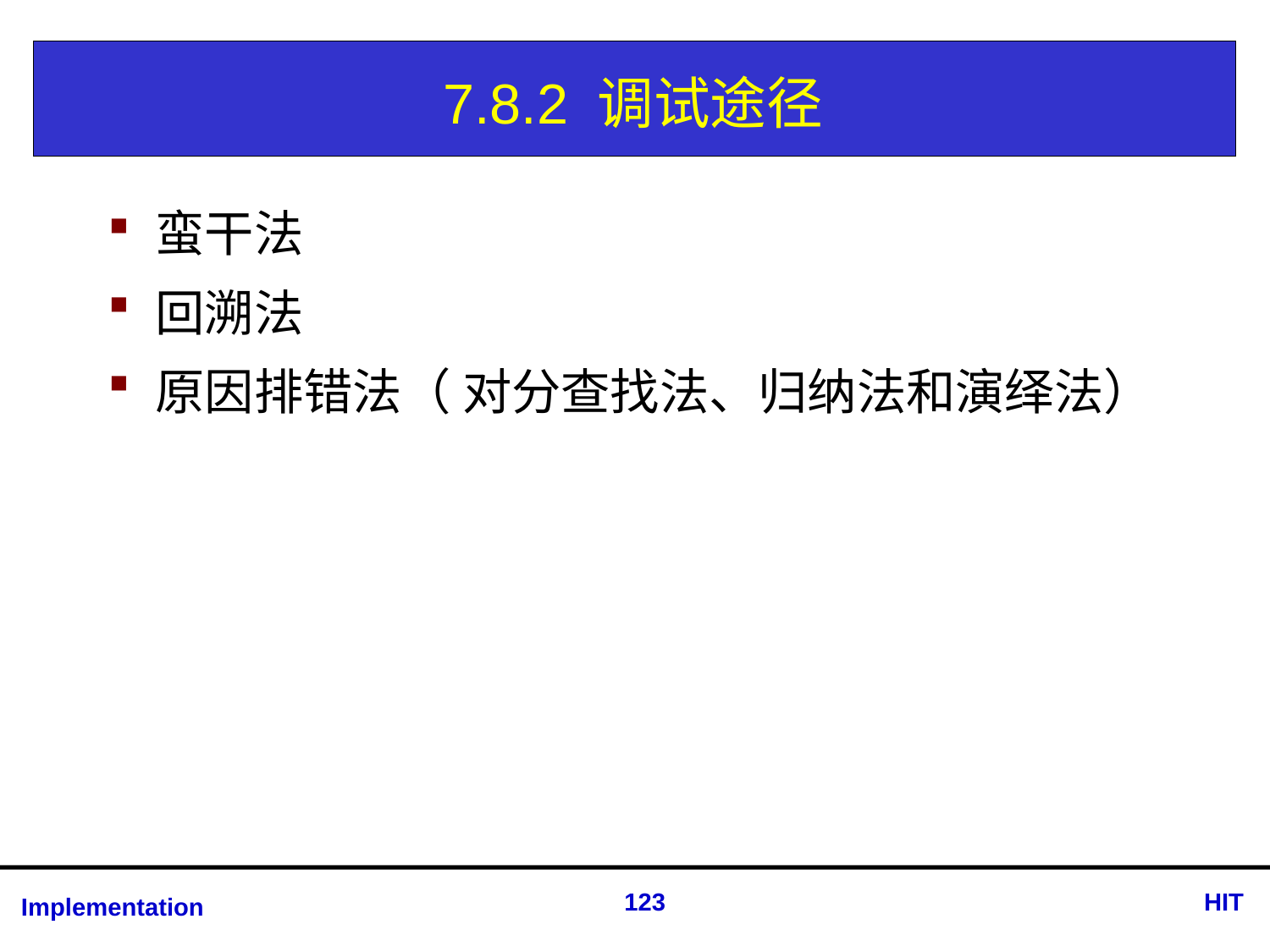

# 7.8.2 调试途径
蛮干法
回溯法
原因排错法（ 对分查找法、归纳法和演绎法）